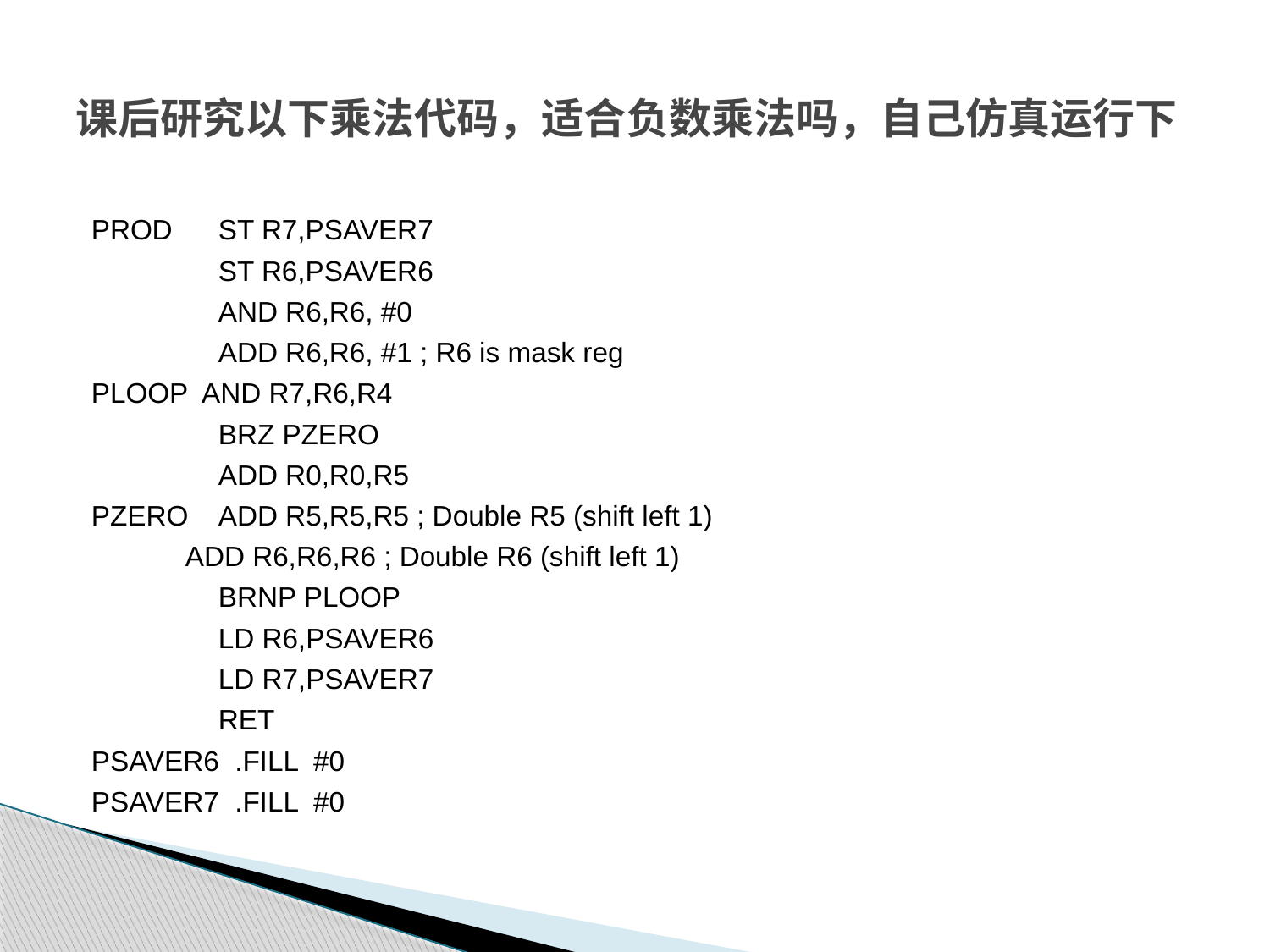

# 课后研究以下乘法代码，适合负数乘法吗，自己仿真运行下
PROD	ST R7,PSAVER7
	ST R6,PSAVER6
	AND R6,R6, #0
	ADD R6,R6, #1 ; R6 is mask reg
PLOOP  AND R7,R6,R4
	BRZ PZERO
	ADD R0,R0,R5
PZERO	ADD R5,R5,R5 ; Double R5 (shift left 1)
            ADD R6,R6,R6 ; Double R6 (shift left 1)
	BRNP PLOOP
	LD R6,PSAVER6
	LD R7,PSAVER7
	RET
PSAVER6  .FILL  #0
PSAVER7  .FILL  #0